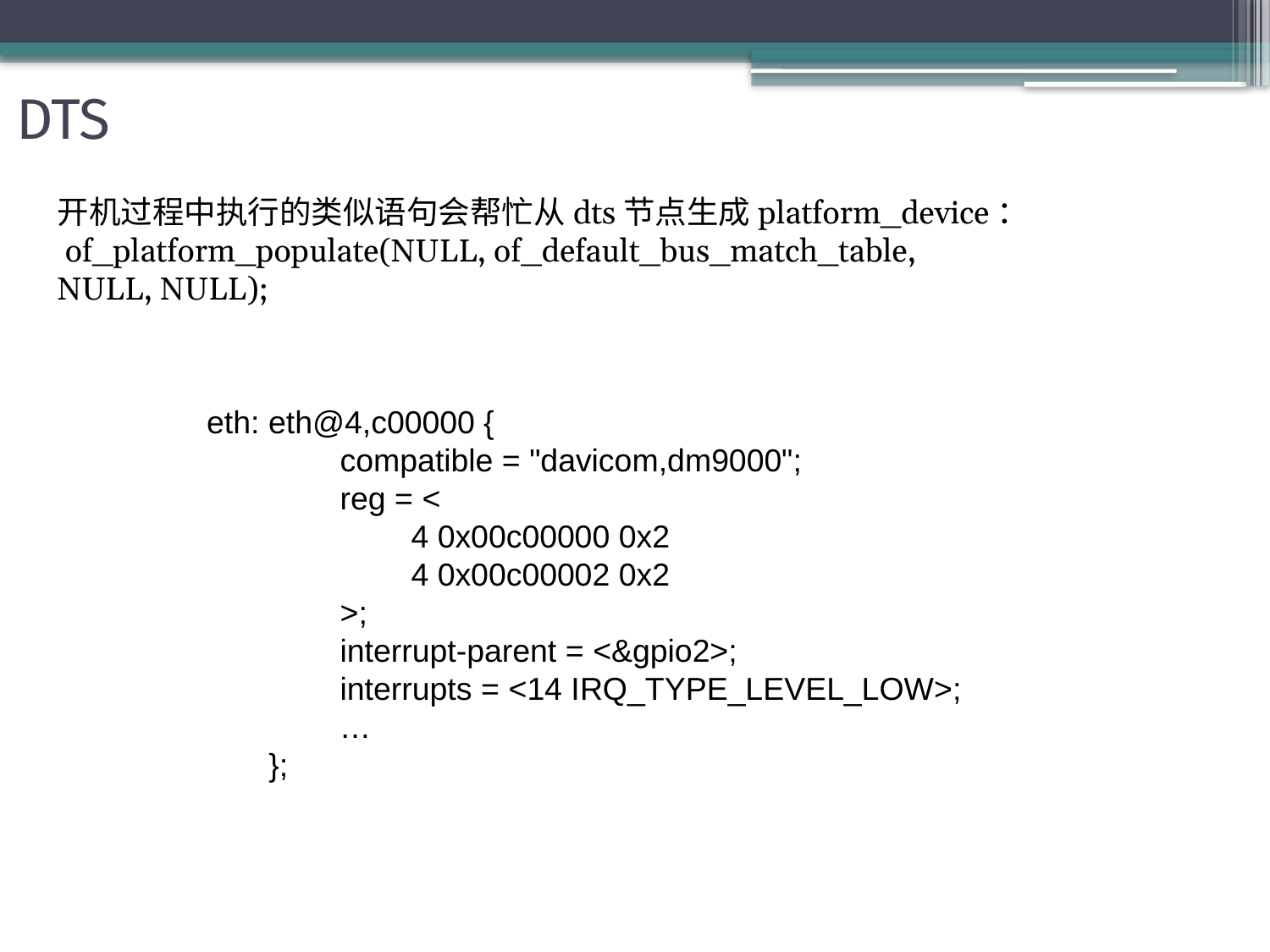

# DTS
开机过程中执行的类似语句会帮忙从dts节点生成platform_device：
 of_platform_populate(NULL, of_default_bus_match_table,
NULL, NULL);
 eth: eth@4,c00000 {
                compatible = "davicom,dm9000";
                reg = <
                        4 0x00c00000 0x2
                        4 0x00c00002 0x2
                >;
                interrupt-parent = <&gpio2>;
                interrupts = <14 IRQ_TYPE_LEVEL_LOW>;
                …
        };